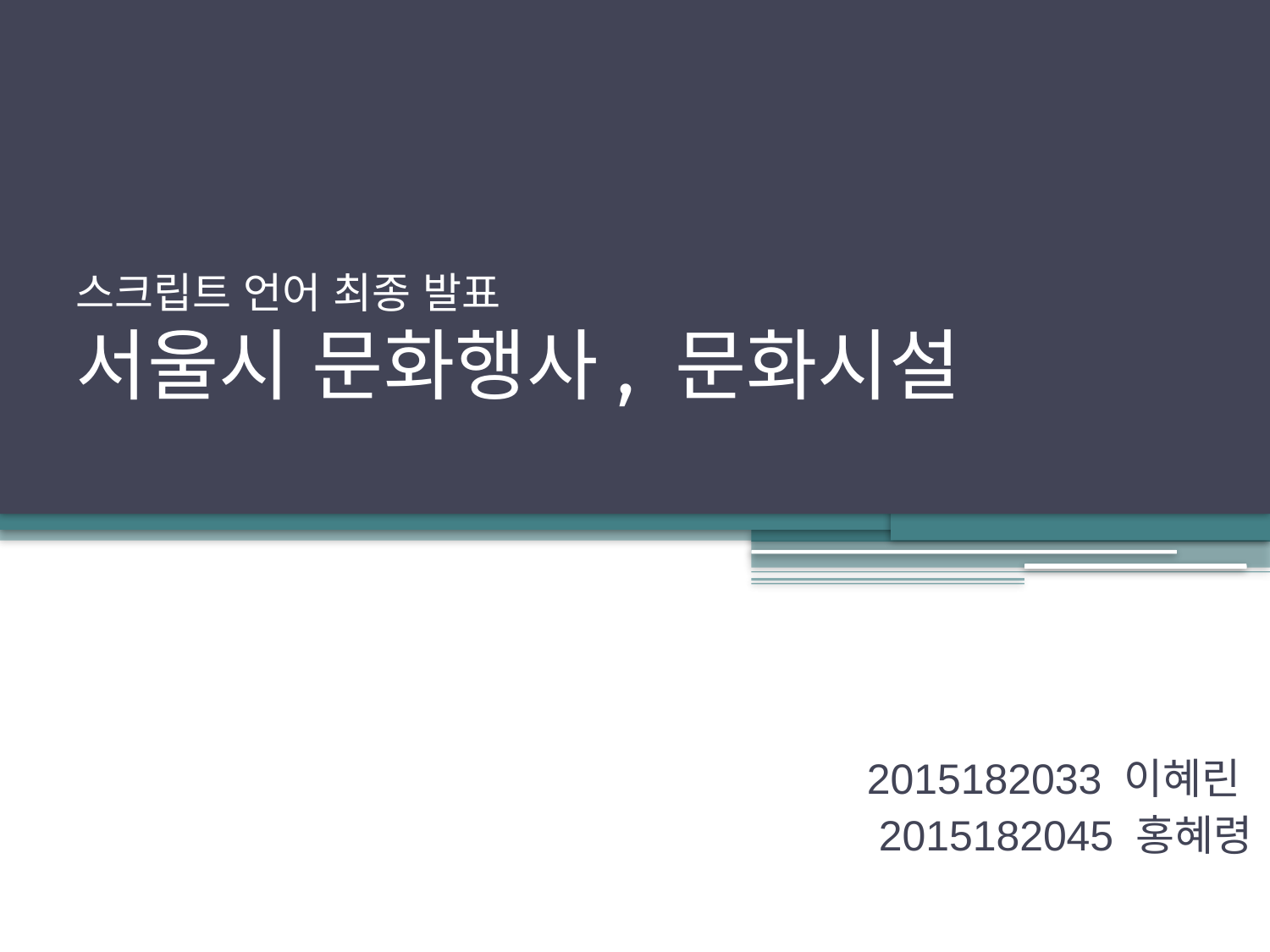

# 스크립트 언어 최종 발표 서울시 문화행사, 문화시설
2015182033 이혜린
2015182045 홍혜령